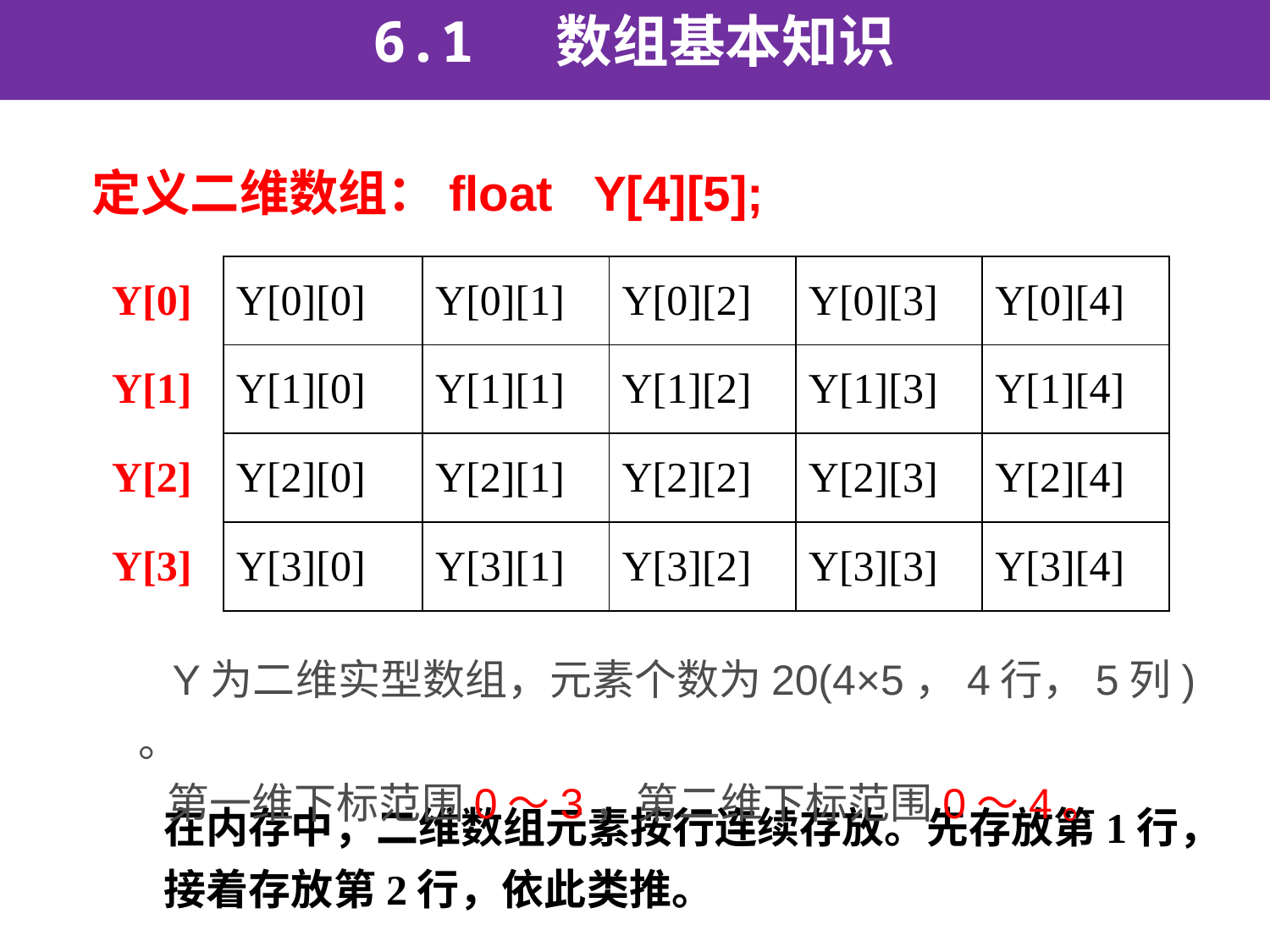

6.1  数组基本知识
  定义二维数组：float   Y[4][5];
| Y[0] | Y[0][0] | Y[0][1] | Y[0][2] | Y[0][3] | Y[0][4] |
| --- | --- | --- | --- | --- | --- |
| Y[1] | Y[1][0] | Y[1][1] | Y[1][2] | Y[1][3] | Y[1][4] |
| Y[2] | Y[2][0] | Y[2][1] | Y[2][2] | Y[2][3] | Y[2][4] |
| Y[3] | Y[3][0] | Y[3][1] | Y[3][2] | Y[3][3] | Y[3][4] |
     Y为二维实型数组，元素个数为20(4×5，4行，5列) 。
  第一维下标范围0～3，第二维下标范围0～4。
在内存中，二维数组元素按行连续存放。先存放第1行，接着存放第2行，依此类推。